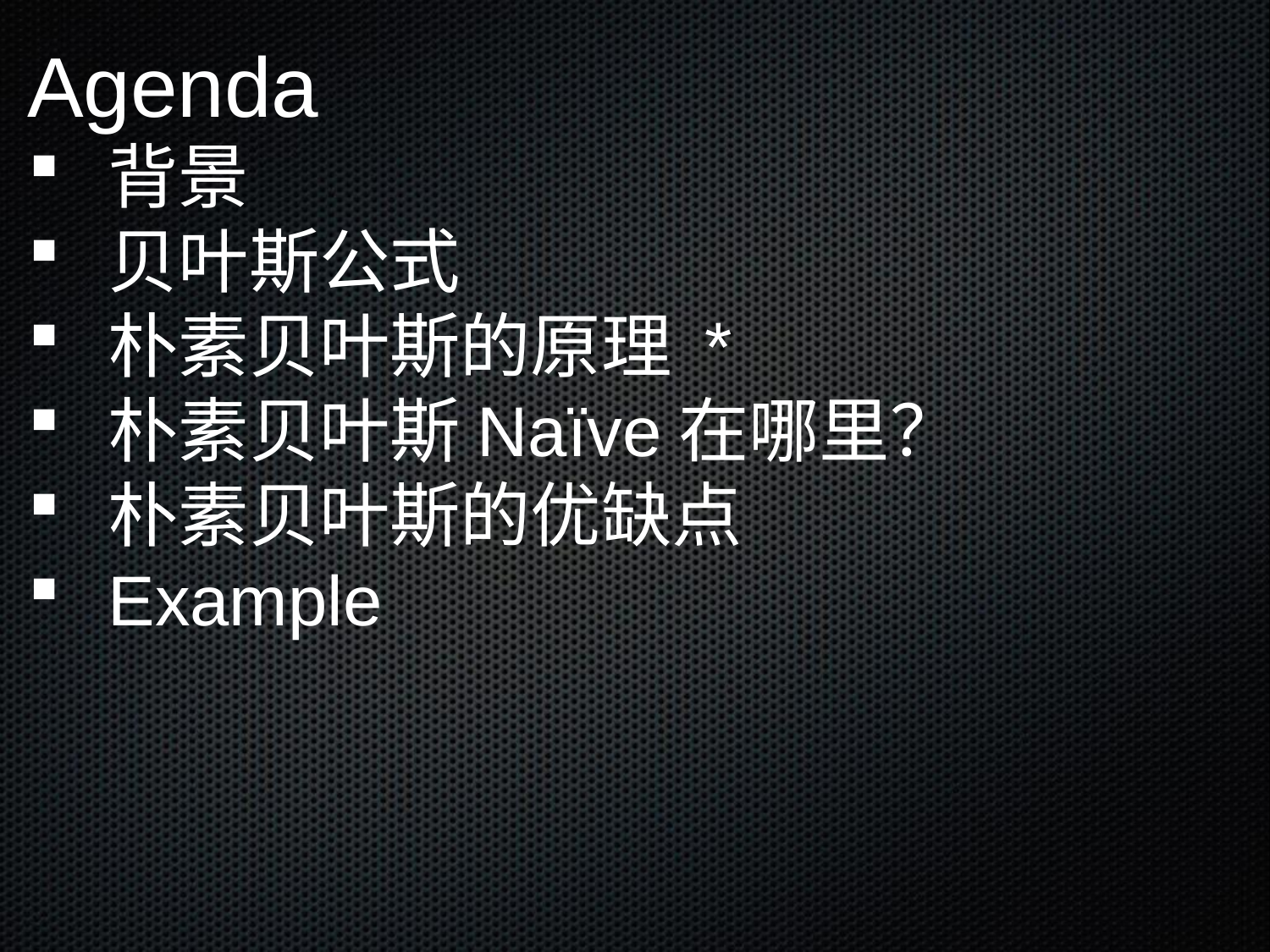

Agenda
背景
贝叶斯公式
朴素贝叶斯的原理 *
朴素贝叶斯Naïve在哪里？
朴素贝叶斯的优缺点
Example